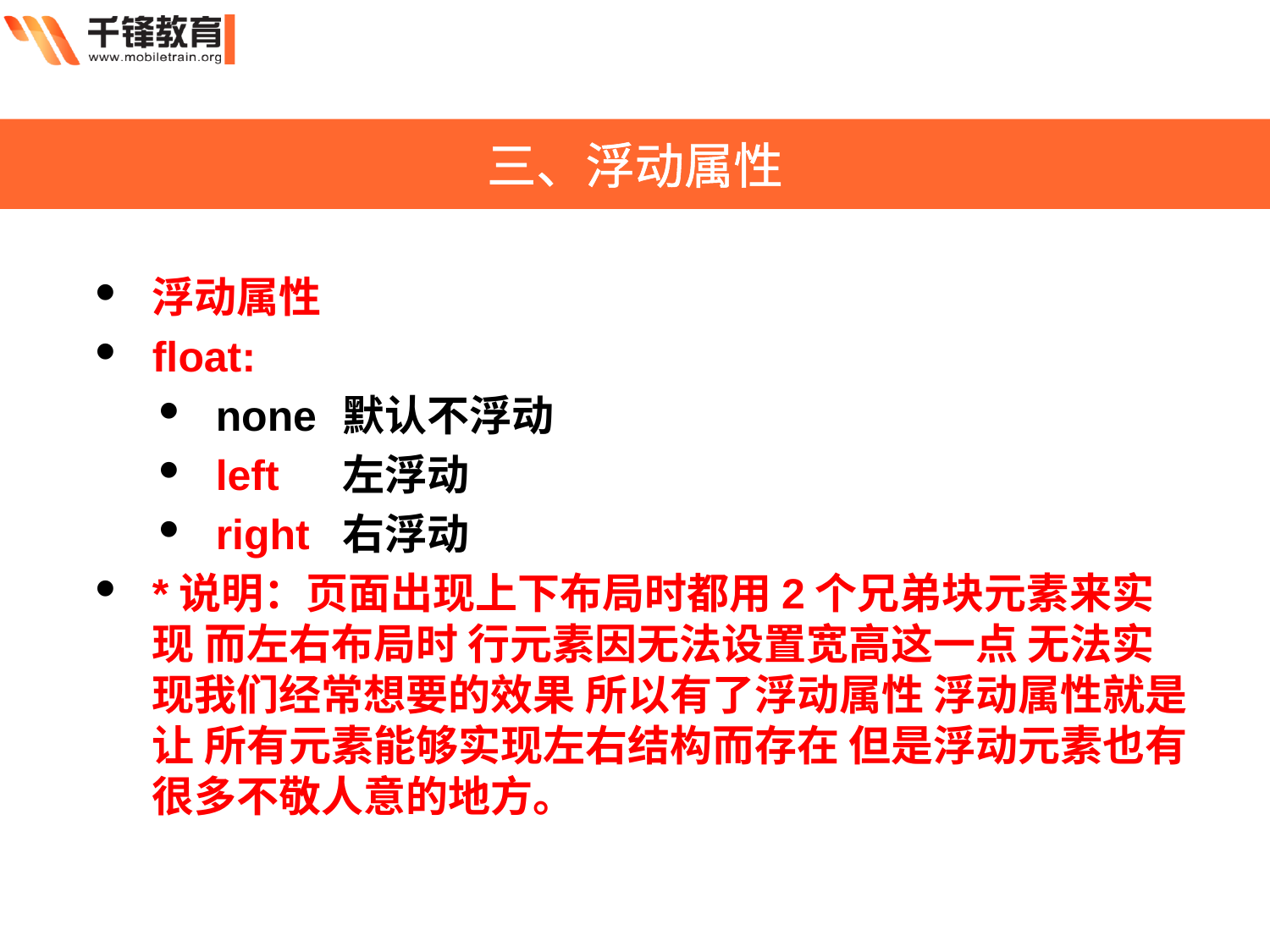

三、浮动属性
浮动属性
float:
none 	默认不浮动
left    	左浮动
right 	右浮动
*说明：页面出现上下布局时都用2个兄弟块元素来实现 而左右布局时 行元素因无法设置宽高这一点 无法实现我们经常想要的效果 所以有了浮动属性 浮动属性就是让 所有元素能够实现左右结构而存在 但是浮动元素也有很多不敬人意的地方。